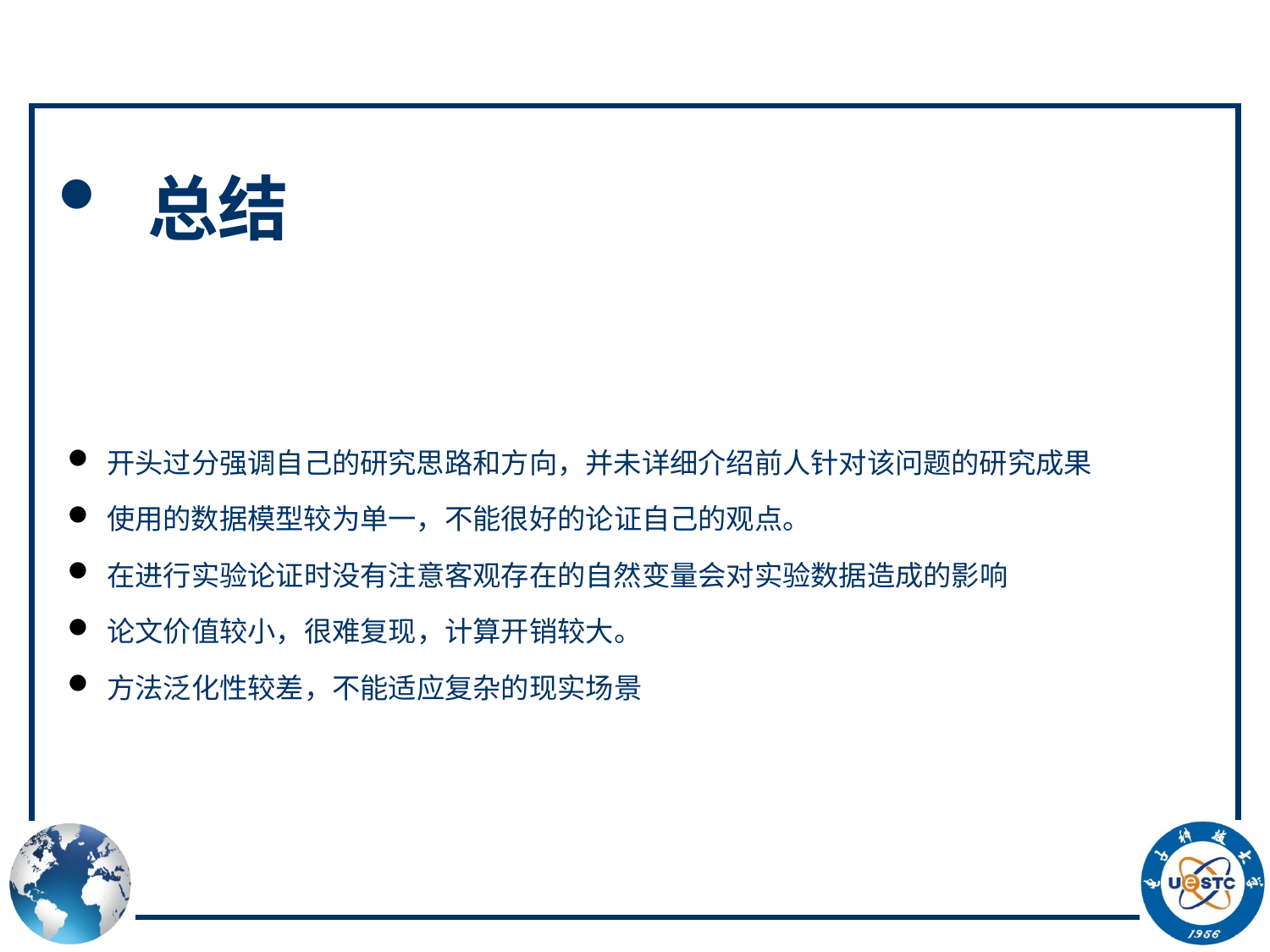

总结
开头过分强调自己的研究思路和方向，并未详细介绍前人针对该问题的研究成果
使用的数据模型较为单一，不能很好的论证自己的观点。
在进行实验论证时没有注意客观存在的自然变量会对实验数据造成的影响
论文价值较小，很难复现，计算开销较大。
方法泛化性较差，不能适应复杂的现实场景